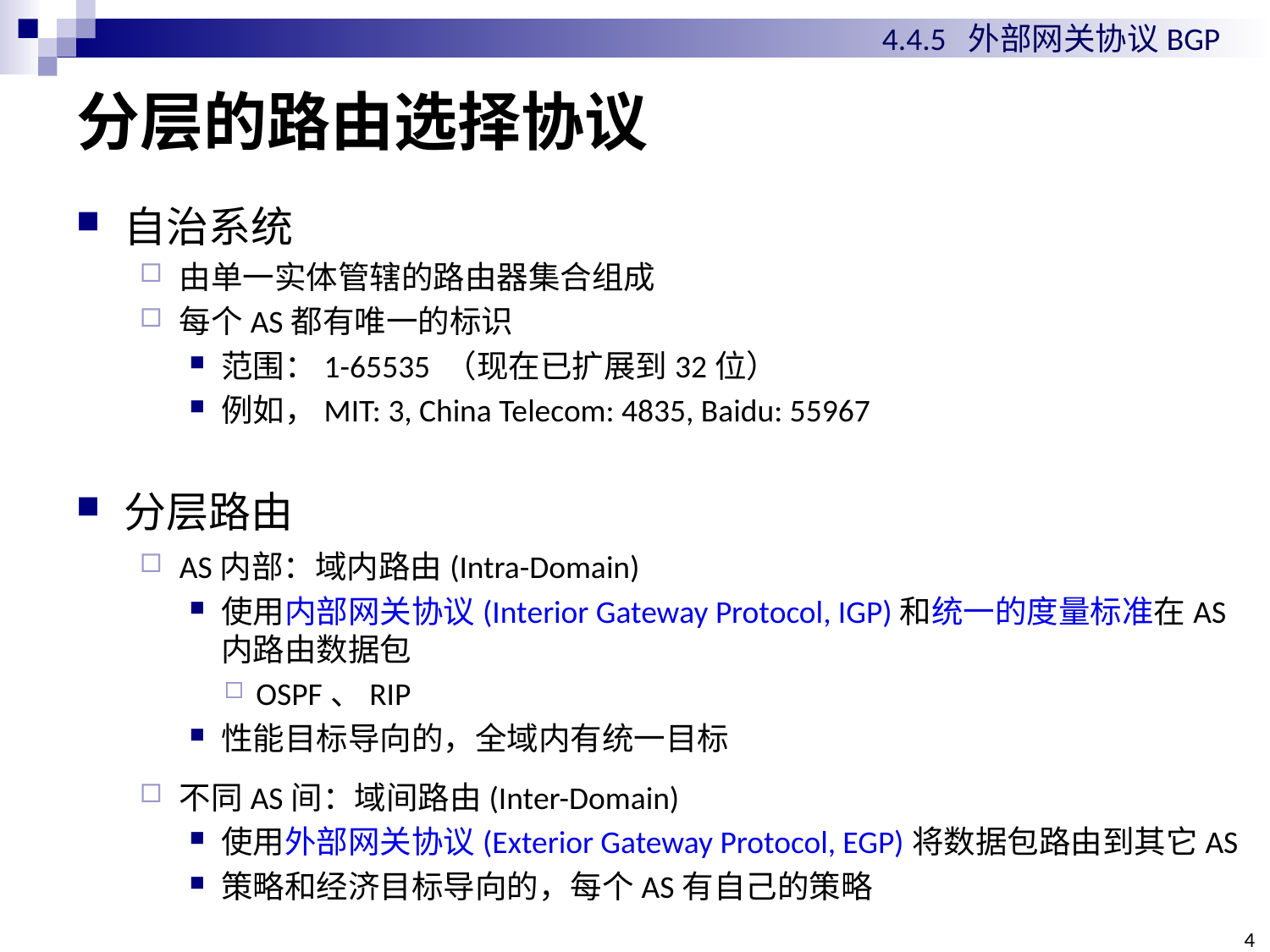

4.4.5  外部网关协议BGP
# 分层的路由选择协议
自治系统
由单一实体管辖的路由器集合组成
每个AS都有唯一的标识
范围：1-65535 （现在已扩展到32位）
例如，MIT: 3, China Telecom: 4835, Baidu: 55967
分层路由
AS内部：域内路由(Intra-Domain)
使用内部网关协议(Interior Gateway Protocol, IGP)和统一的度量标准在AS内路由数据包
OSPF、RIP
性能目标导向的，全域内有统一目标
不同AS间：域间路由(Inter-Domain)
使用外部网关协议(Exterior Gateway Protocol, EGP)将数据包路由到其它AS
策略和经济目标导向的，每个AS有自己的策略

4